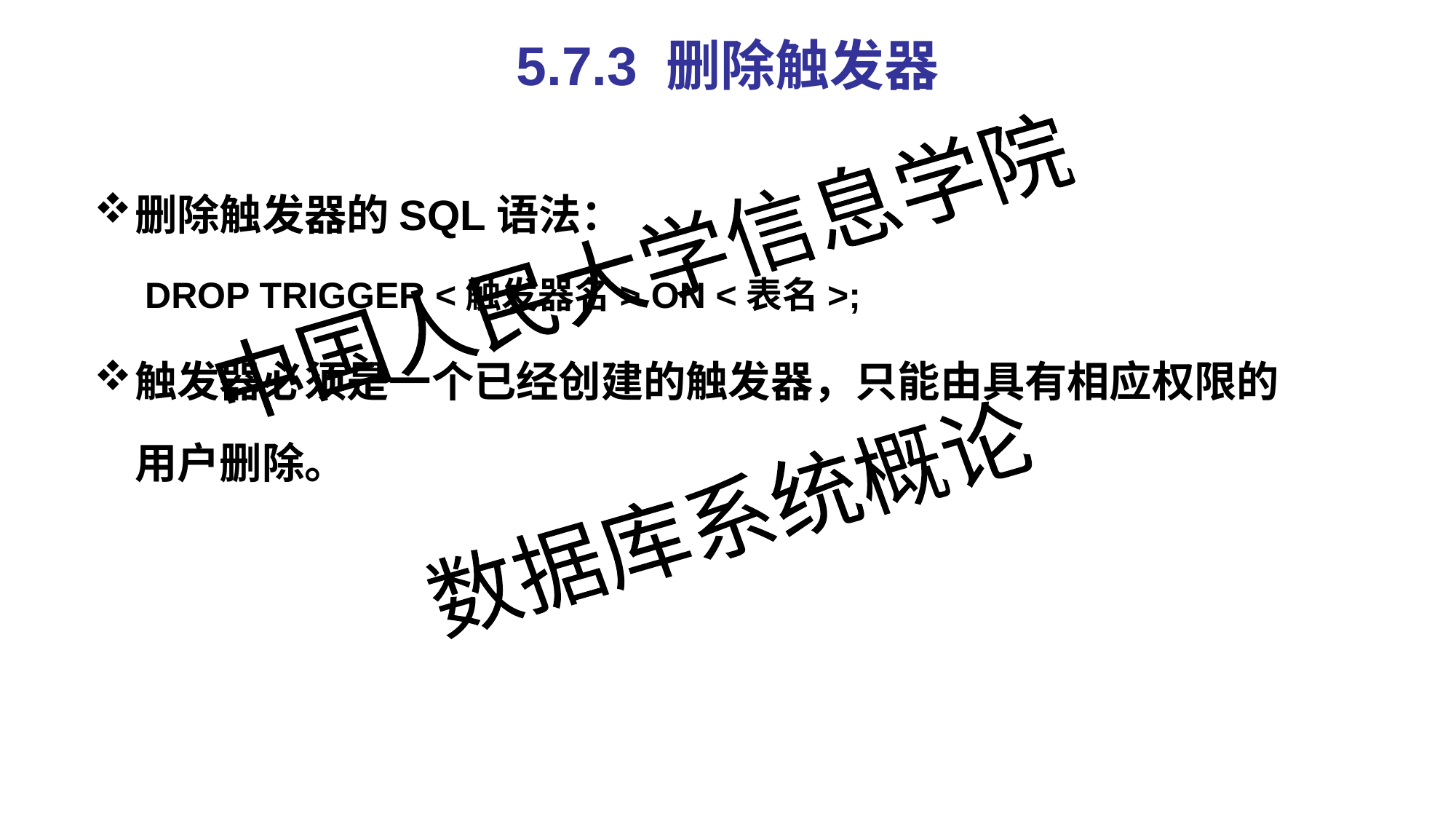

5.7.3 删除触发器
删除触发器的SQL语法：
     DROP TRIGGER <触发器名> ON <表名>;
触发器必须是一个已经创建的触发器，只能由具有相应权限的用户删除。